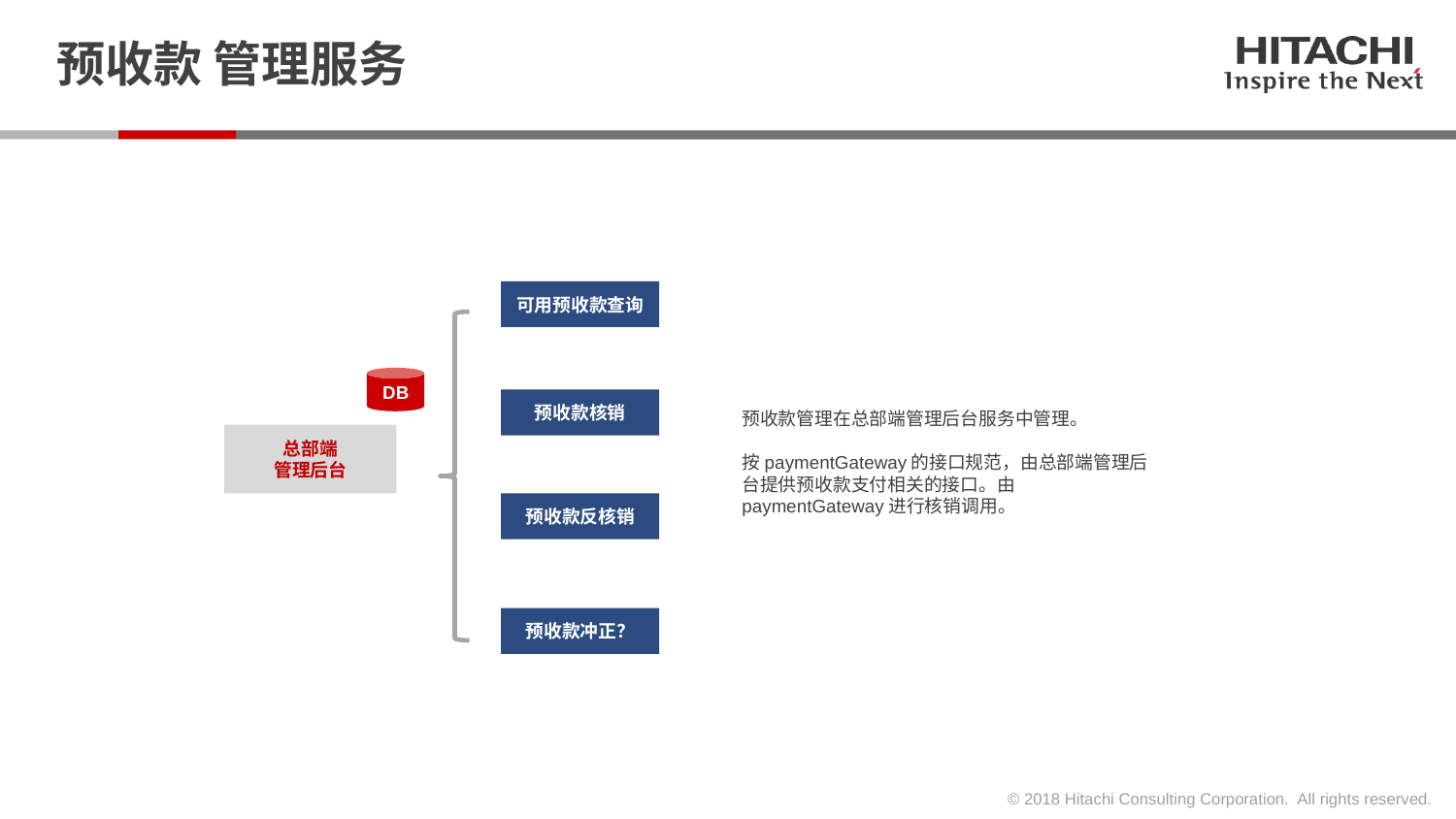

# 预收款 管理服务
可用预收款查询

DB
预收款核销
预收款管理在总部端管理后台服务中管理。

按paymentGateway的接口规范，由总部端管理后台提供预收款支付相关的接口。由paymentGateway进行核销调用。
总部端
管理后台
预收款反核销
预收款冲正？